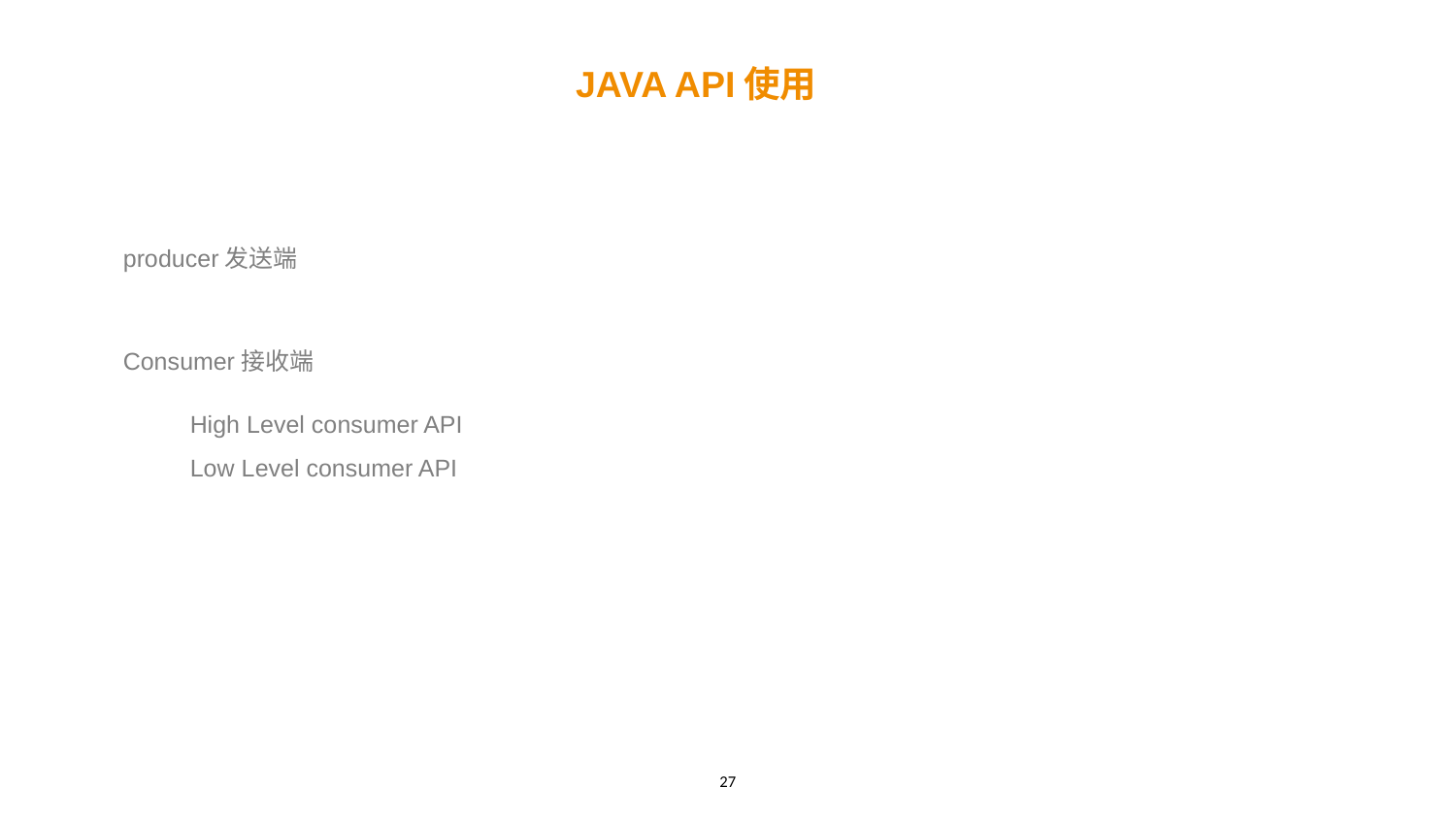

JAVA API使用
producer发送端
Consumer接收端
High Level consumer API
Low Level consumer API